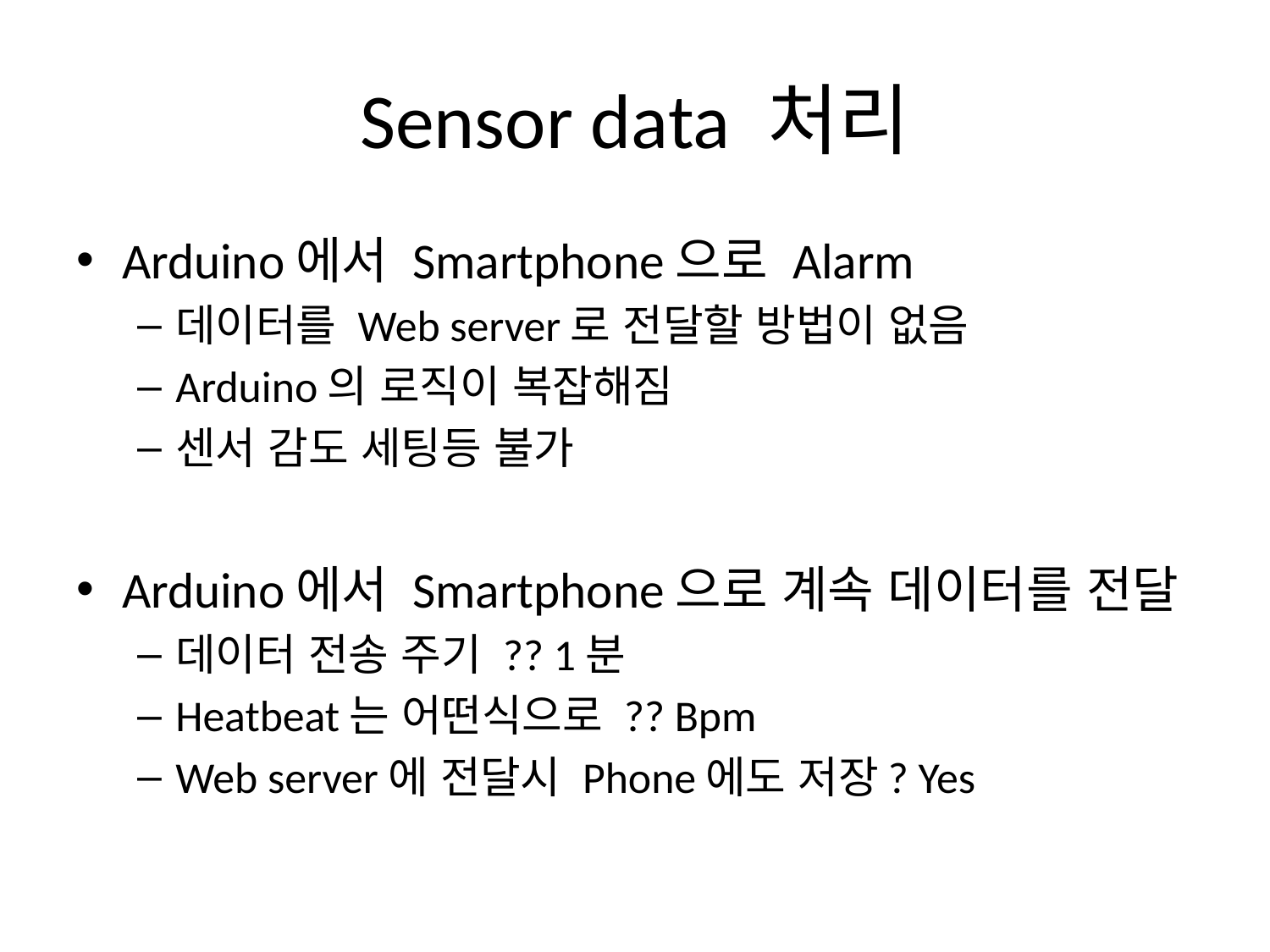

# Sensor data 처리
Arduino에서 Smartphone으로 Alarm
데이터를 Web server로 전달할 방법이 없음
Arduino의 로직이 복잡해짐
센서 감도 세팅등 불가

Arduino에서 Smartphone으로 계속 데이터를 전달
데이터 전송 주기 ?? 1분
Heatbeat는 어떤식으로 ?? Bpm
Web server에 전달시 Phone에도 저장? Yes